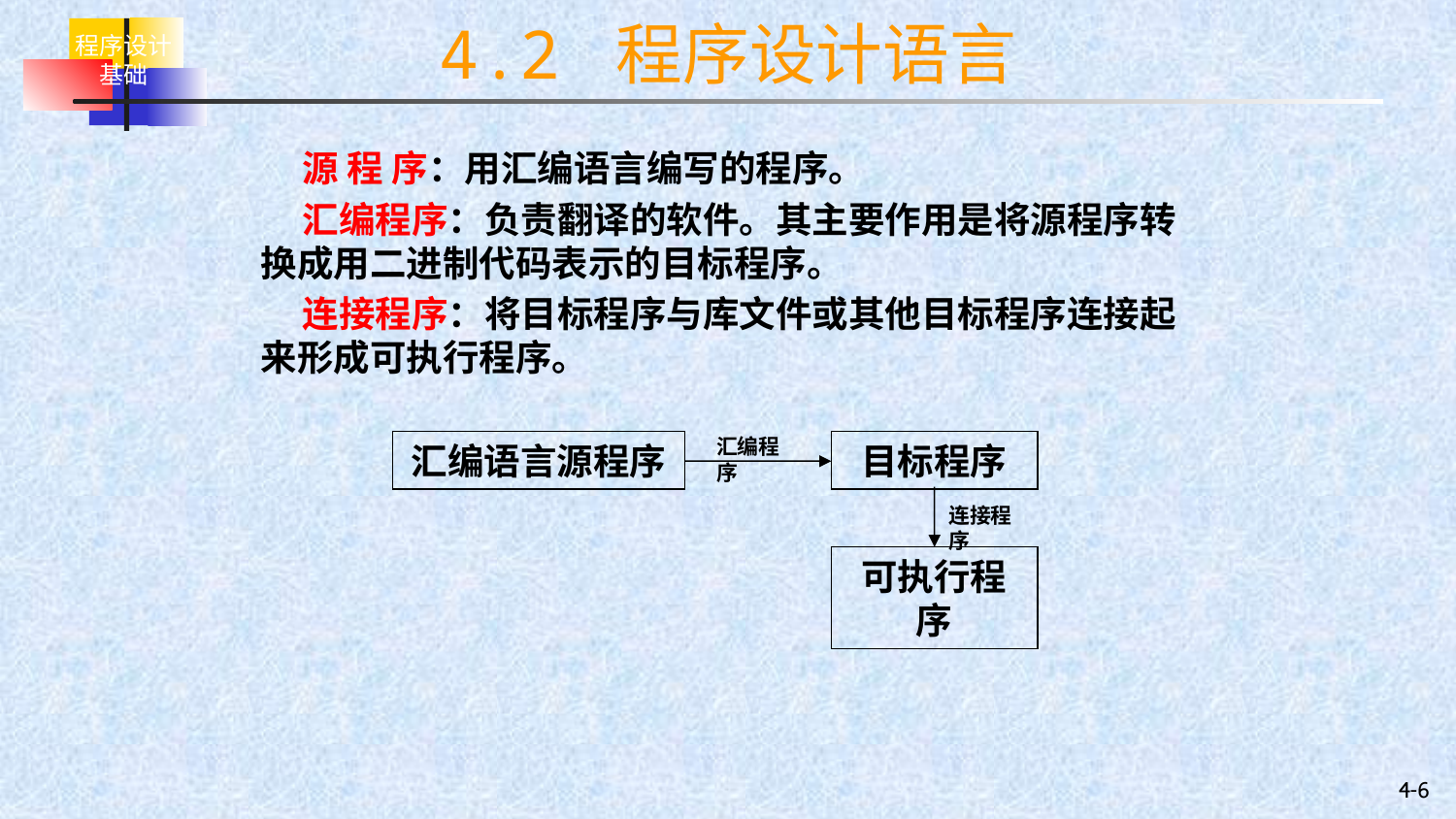

# 4.2 程序设计语言
    源 程 序：用汇编语言编写的程序。
    汇编程序：负责翻译的软件。其主要作用是将源程序转换成用二进制代码表示的目标程序。
    连接程序：将目标程序与库文件或其他目标程序连接起来形成可执行程序。
汇编程序
汇编语言源程序
目标程序

可执行程序
连接程序
4-6